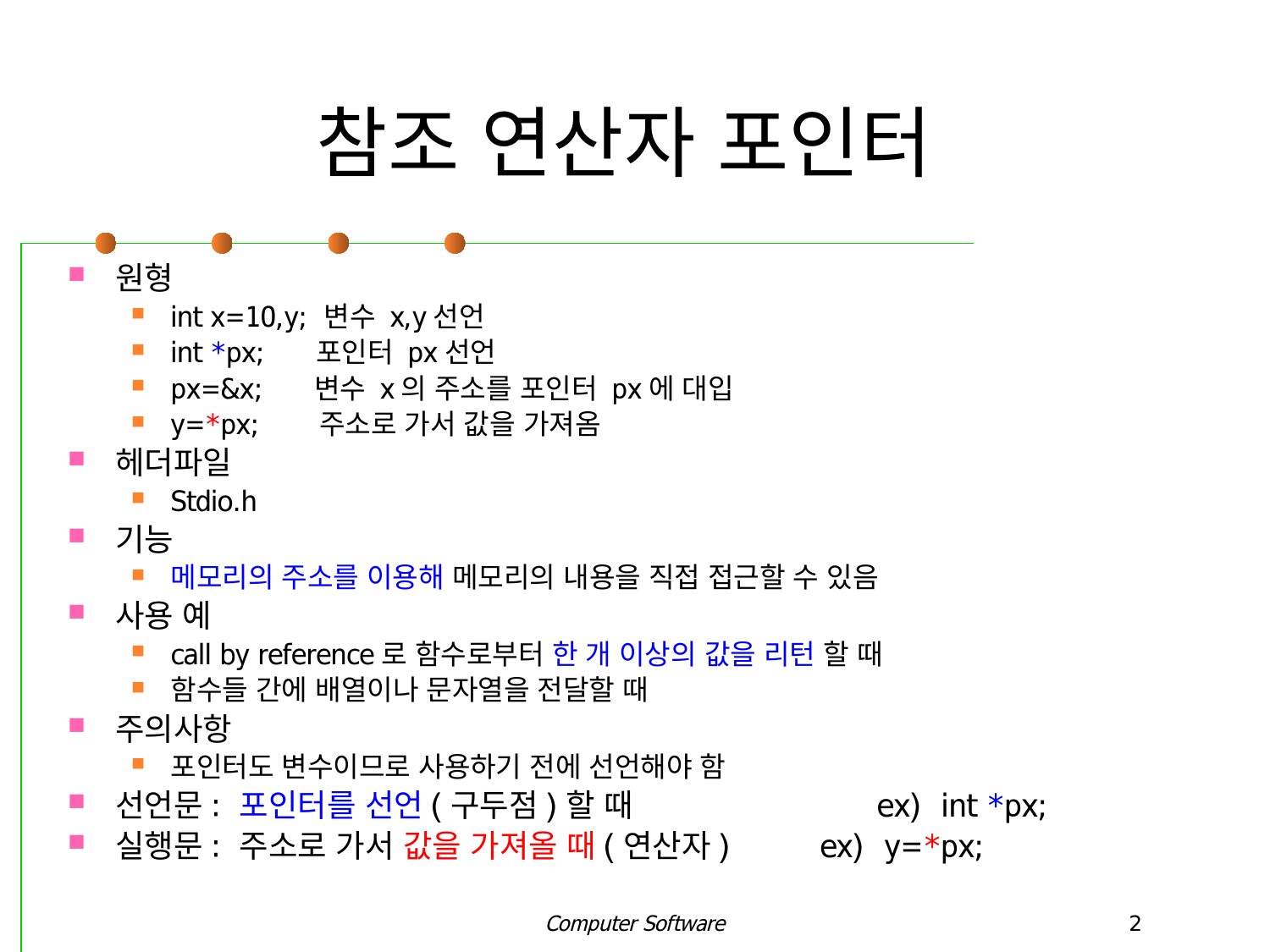

# 참조 연산자 포인터
원형
int x=10,y; 변수 x,y선언
int *px;     포인터 px선언
px=&x;     변수 x의 주소를 포인터 px에 대입
y=*px;      주소로 가서 값을 가져옴
헤더파일
Stdio.h
기능
메모리의 주소를 이용해 메모리의 내용을 직접 접근할 수 있음
사용 예
call by reference로 함수로부터 한 개 이상의 값을 리턴 할 때
함수들 간에 배열이나 문자열을 전달할 때
주의사항
포인터도 변수이므로 사용하기 전에 선언해야 함
선언문: 포인터를 선언(구두점)할 때		ex)  int *px;
실행문: 주소로 가서 값을 가져올 때(연산자)         ex)  y=*px;
Computer Software
2